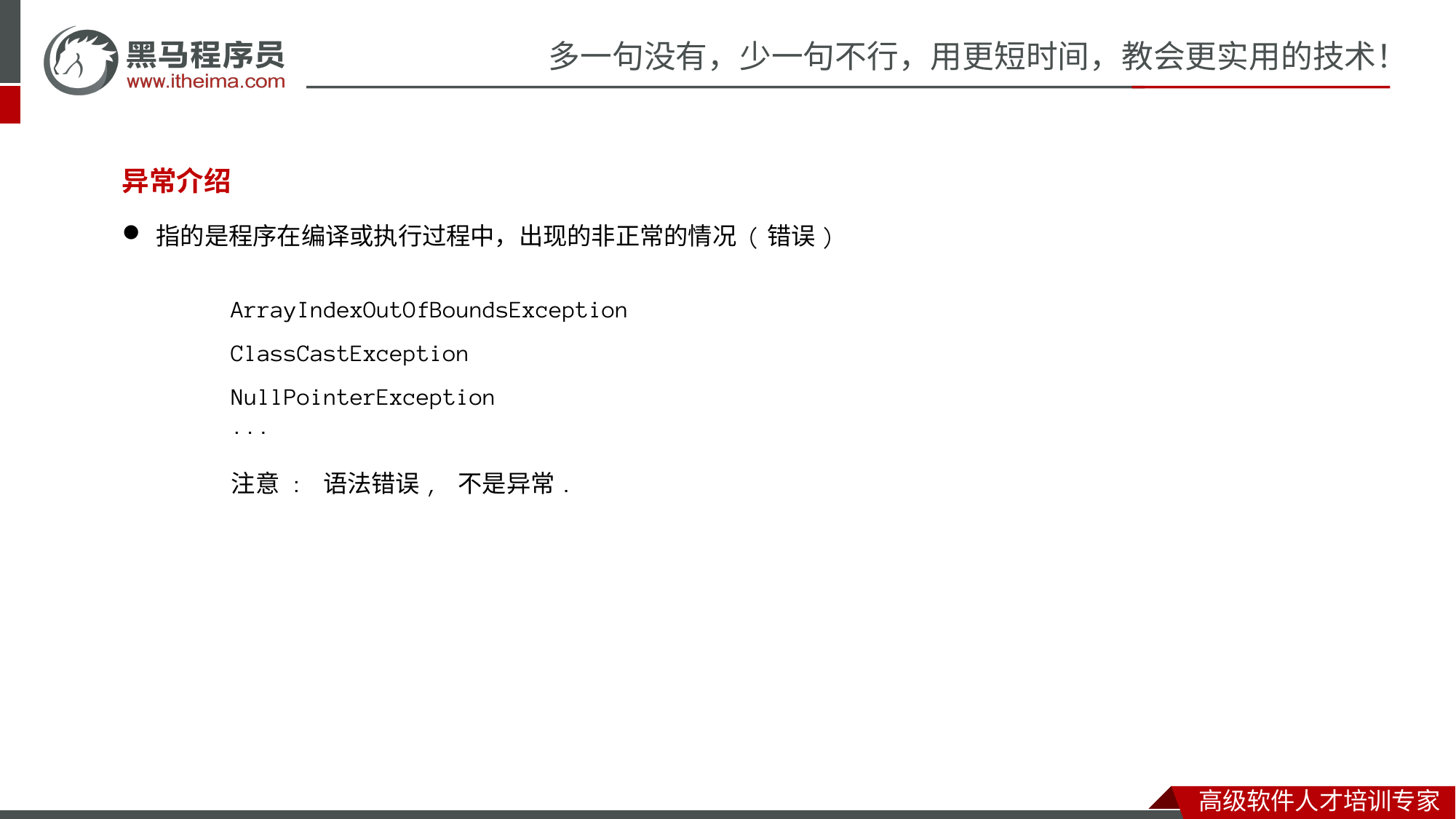

异常介绍
指的是程序在编译或执行过程中，出现的非正常的情况 (错误)

	ArrayIndexOutOfBoundsException
	ClassCastException
	NullPointerException
	...

	注意 : 语法错误, 不是异常.